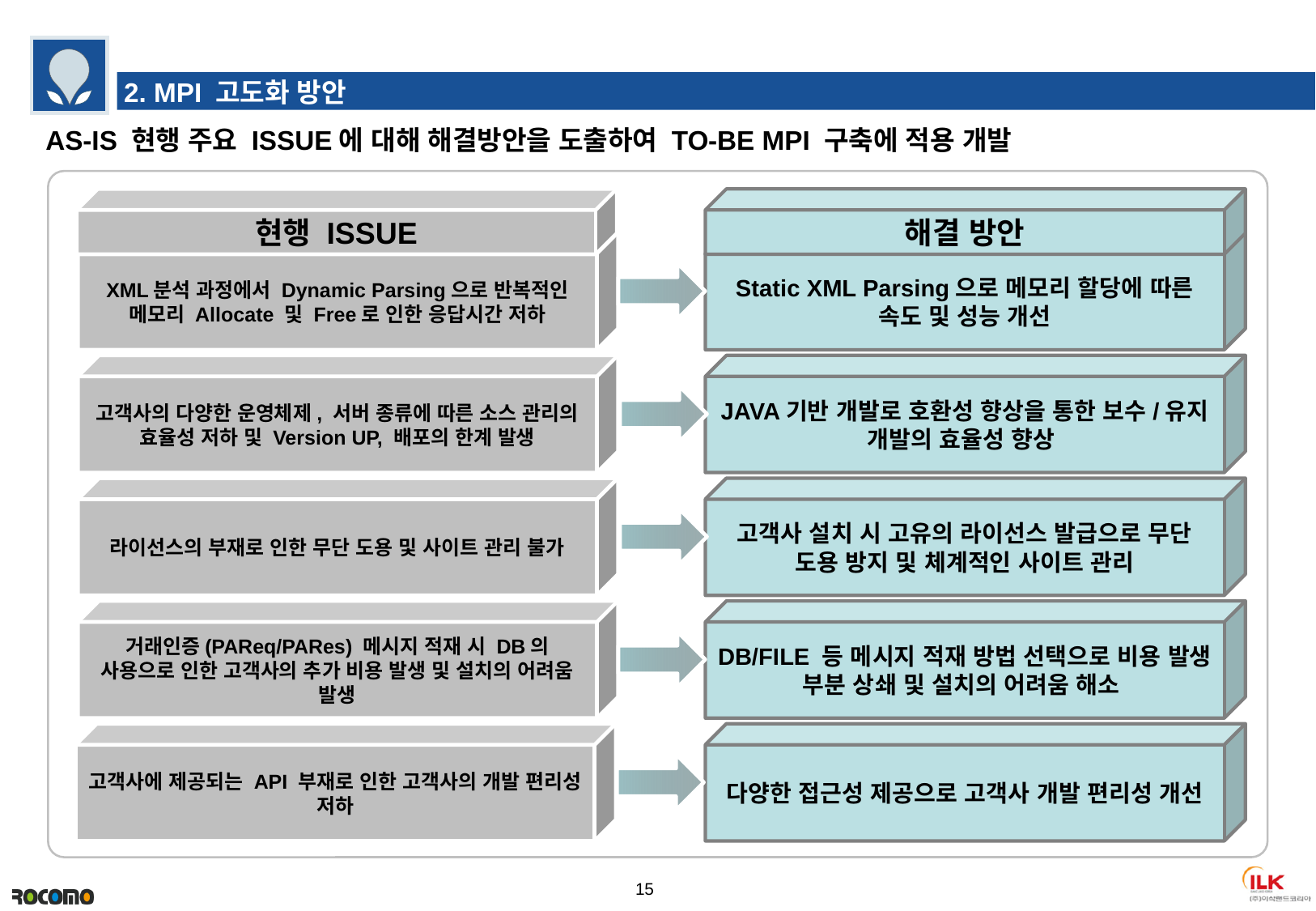

2. MPI 고도화 방안
# AS-IS 현행 주요 ISSUE에 대해 해결방안을 도출하여 TO-BE MPI 구축에 적용 개발

현행 ISSUE
해결 방안
XML분석 과정에서 Dynamic Parsing으로 반복적인 메모리 Allocate 및 Free로 인한 응답시간 저하
Static XML Parsing으로 메모리 할당에 따른 속도 및 성능 개선

고객사의 다양한 운영체제, 서버 종류에 따른 소스 관리의 효율성 저하 및 Version UP, 배포의 한계 발생
JAVA기반 개발로 호환성 향상을 통한 보수/유지 개발의 효율성 향상

라이선스의 부재로 인한 무단 도용 및 사이트 관리 불가
고객사 설치 시 고유의 라이선스 발급으로 무단 도용 방지 및 체계적인 사이트 관리

거래인증(PAReq/PARes) 메시지 적재 시 DB의 사용으로 인한 고객사의 추가 비용 발생 및 설치의 어려움 발생
DB/FILE 등 메시지 적재 방법 선택으로 비용 발생 부분 상쇄 및 설치의 어려움 해소

고객사에 제공되는 API 부재로 인한 고객사의 개발 편리성 저하
다양한 접근성 제공으로 고객사 개발 편리성 개선